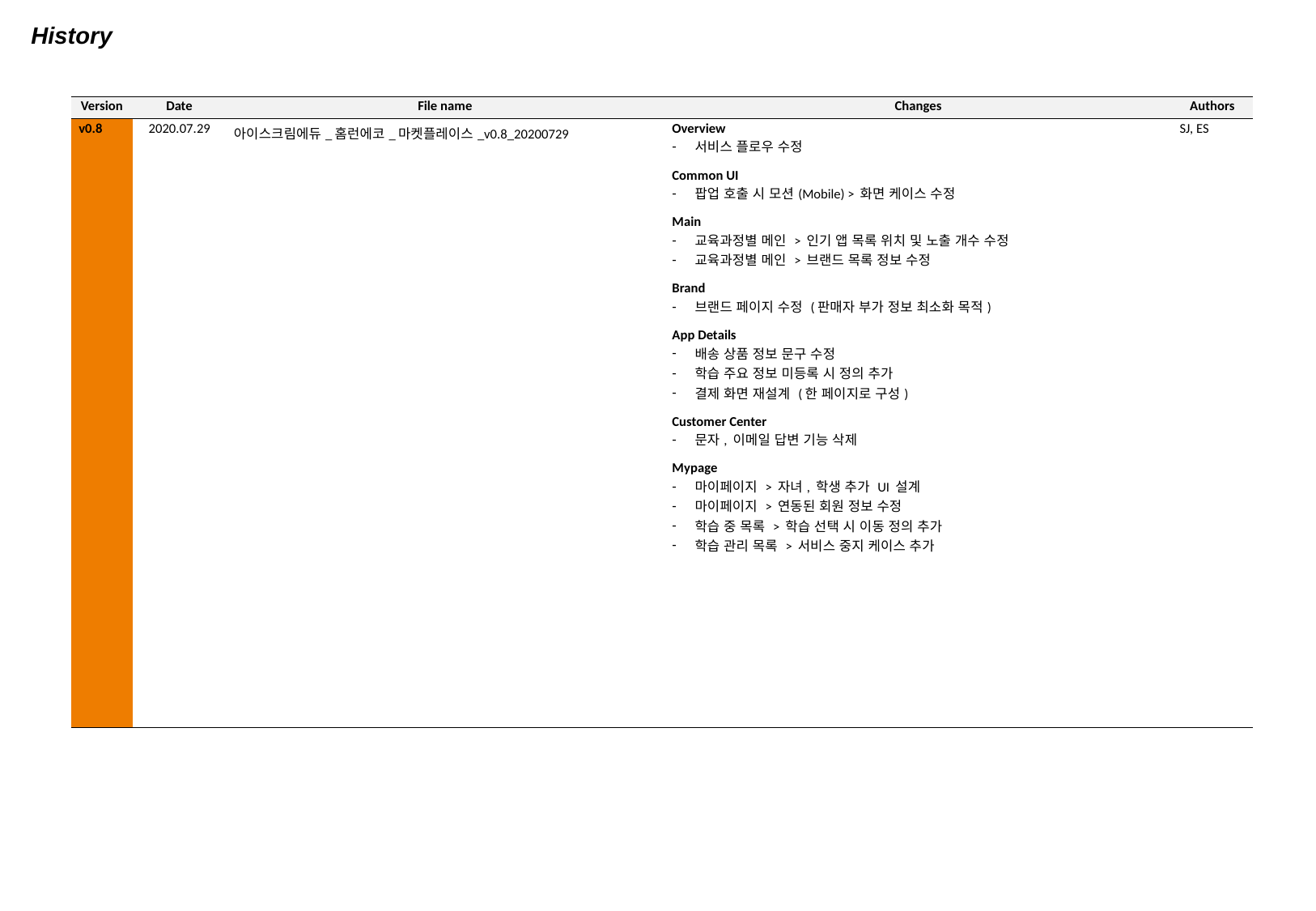

History
| Version | Date | File name | Changes | Authors |
| --- | --- | --- | --- | --- |
| v0.8 | 2020.07.29 | 아이스크림에듀\_홈런에코\_마켓플레이스\_v0.8\_20200729 | Overview 서비스 플로우 수정 Common UI 팝업 호출 시 모션(Mobile) > 화면 케이스 수정 Main 교육과정별 메인 > 인기 앱 목록 위치 및 노출 개수 수정 교육과정별 메인 > 브랜드 목록 정보 수정 Brand 브랜드 페이지 수정 (판매자 부가 정보 최소화 목적) App Details 배송 상품 정보 문구 수정 학습 주요 정보 미등록 시 정의 추가 결제 화면 재설계 (한 페이지로 구성) Customer Center 문자, 이메일 답변 기능 삭제 Mypage 마이페이지 > 자녀, 학생 추가 UI 설계 마이페이지 > 연동된 회원 정보 수정 학습 중 목록 > 학습 선택 시 이동 정의 추가 학습 관리 목록 > 서비스 중지 케이스 추가 | SJ, ES |